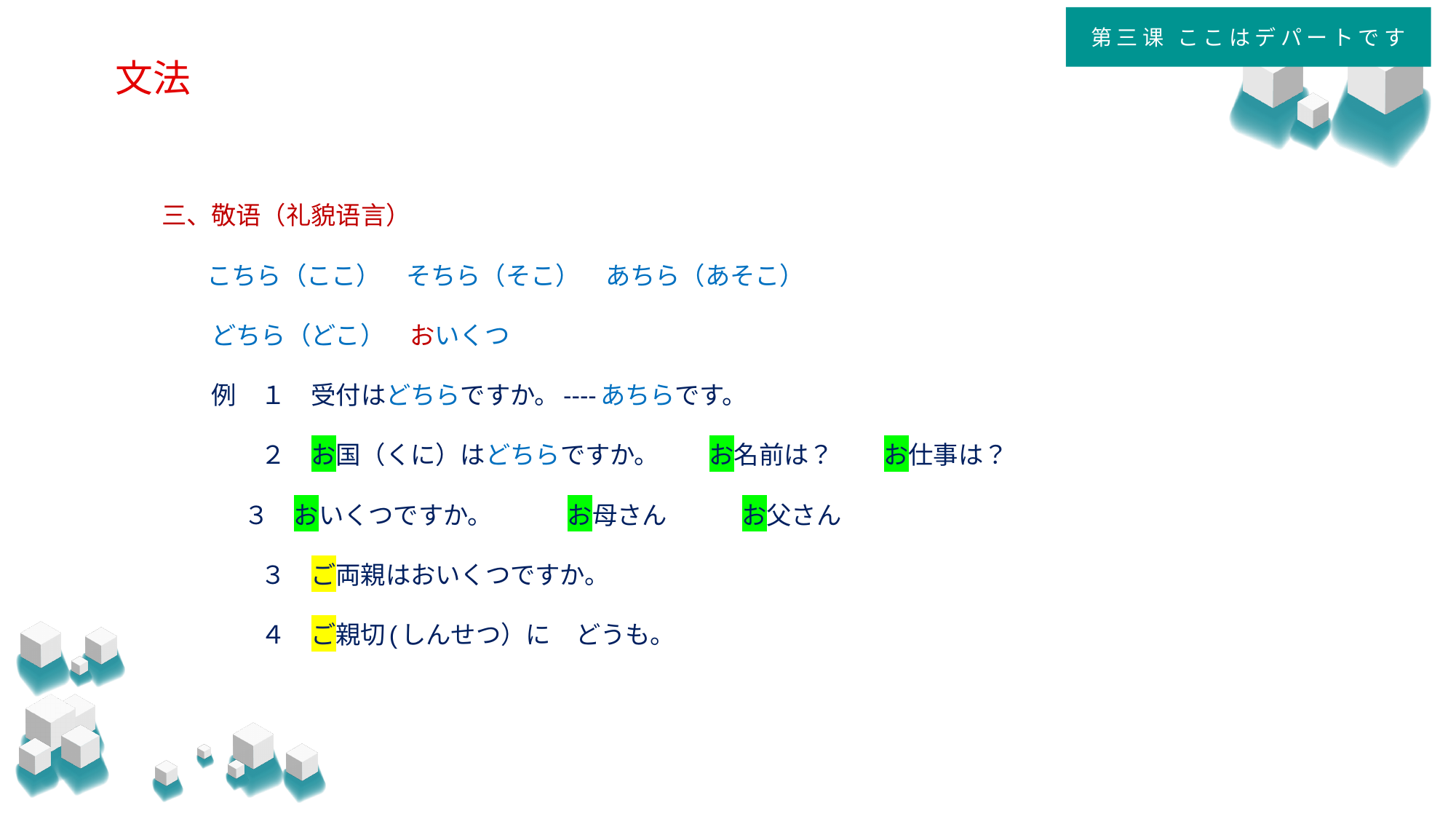

第三课 ここはデパートです
# 文法
三、敬语（礼貌语言）
   　こちら（ここ）　そちら（そこ）　あちら（あそこ）
　　どちら（どこ）　おいくつ
　　例　１　受付はどちらですか。----あちらです。
　　　　２　お国（くに）はどちらですか。　　お名前は？　　お仕事は？
              ３　おいくつですか。　　　お母さん　　　お父さん
　　　　３　ご両親はおいくつですか。
　　　　４　ご親切(しんせつ）に　どうも。